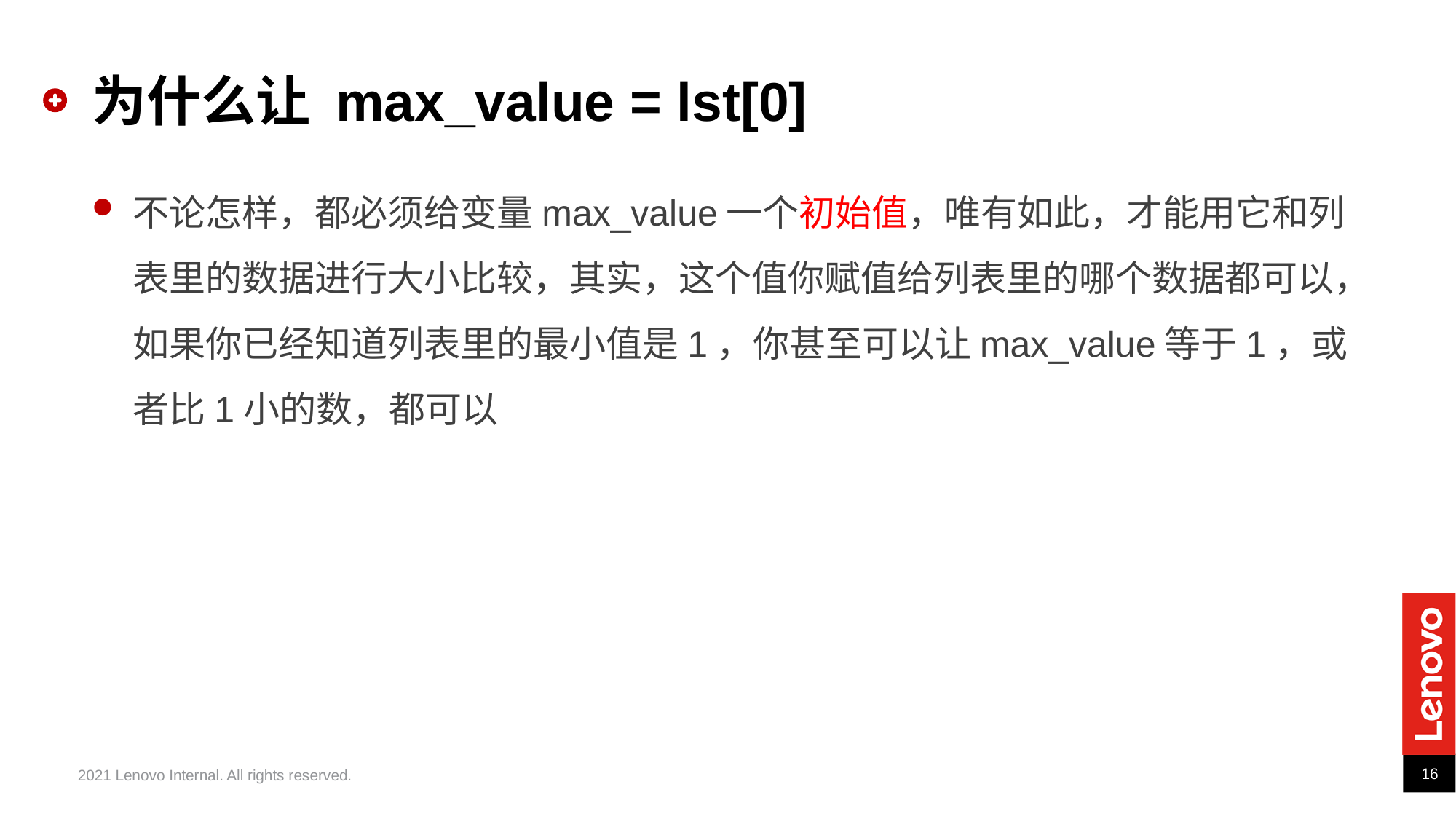

# 为什么让 max_value = lst[0]
不论怎样，都必须给变量max_value一个初始值，唯有如此，才能用它和列表里的数据进行大小比较，其实，这个值你赋值给列表里的哪个数据都可以，如果你已经知道列表里的最小值是1，你甚至可以让max_value等于1，或者比1小的数，都可以